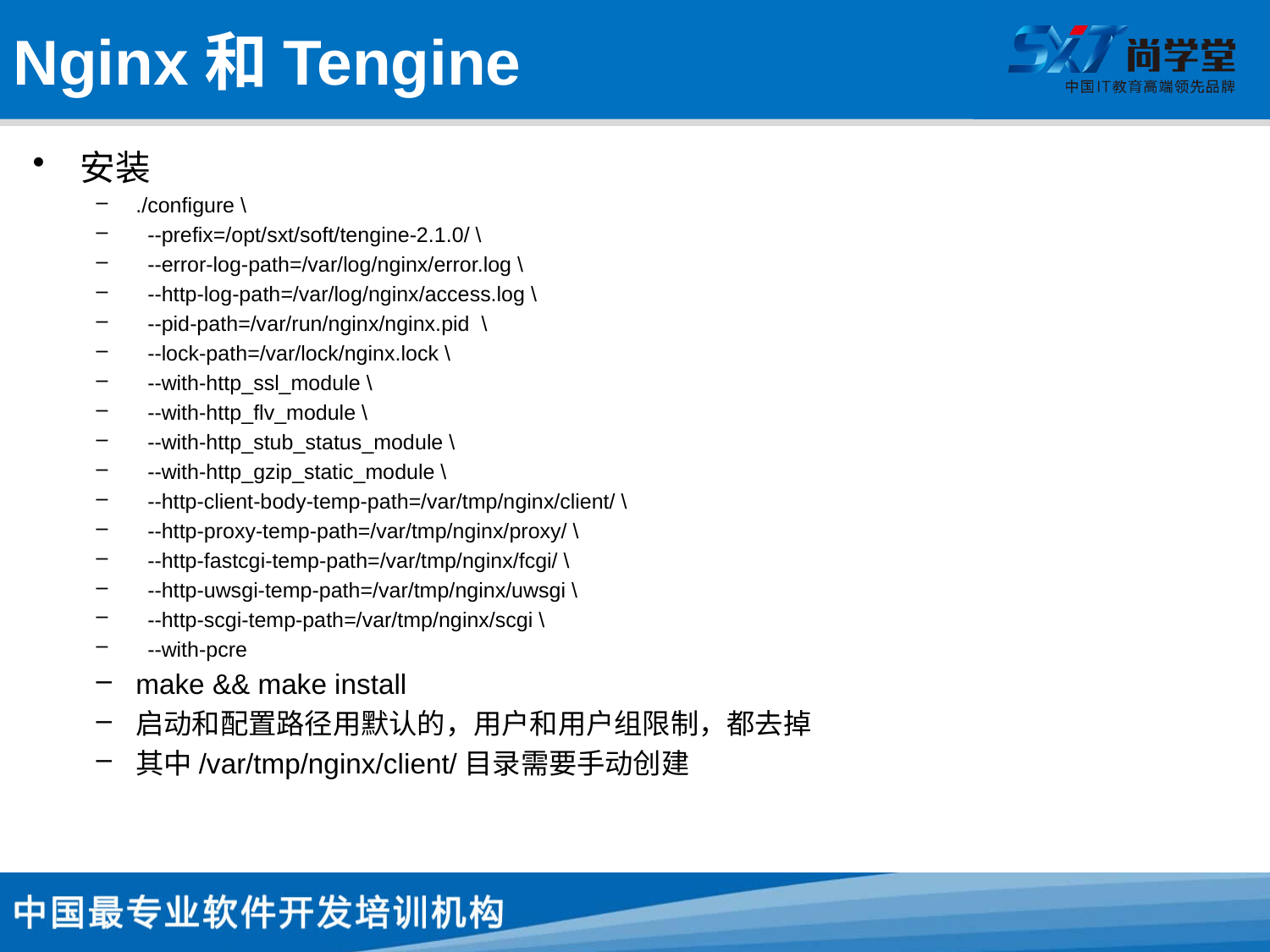

# Nginx和Tengine
安装
./configure \
  --prefix=/opt/sxt/soft/tengine-2.1.0/ \
  --error-log-path=/var/log/nginx/error.log \
  --http-log-path=/var/log/nginx/access.log \
  --pid-path=/var/run/nginx/nginx.pid  \
  --lock-path=/var/lock/nginx.lock \
  --with-http_ssl_module \
  --with-http_flv_module \
  --with-http_stub_status_module \
  --with-http_gzip_static_module \
  --http-client-body-temp-path=/var/tmp/nginx/client/ \
  --http-proxy-temp-path=/var/tmp/nginx/proxy/ \
  --http-fastcgi-temp-path=/var/tmp/nginx/fcgi/ \
  --http-uwsgi-temp-path=/var/tmp/nginx/uwsgi \
  --http-scgi-temp-path=/var/tmp/nginx/scgi \
  --with-pcre
make && make install
启动和配置路径用默认的，用户和用户组限制，都去掉
其中/var/tmp/nginx/client/目录需要手动创建